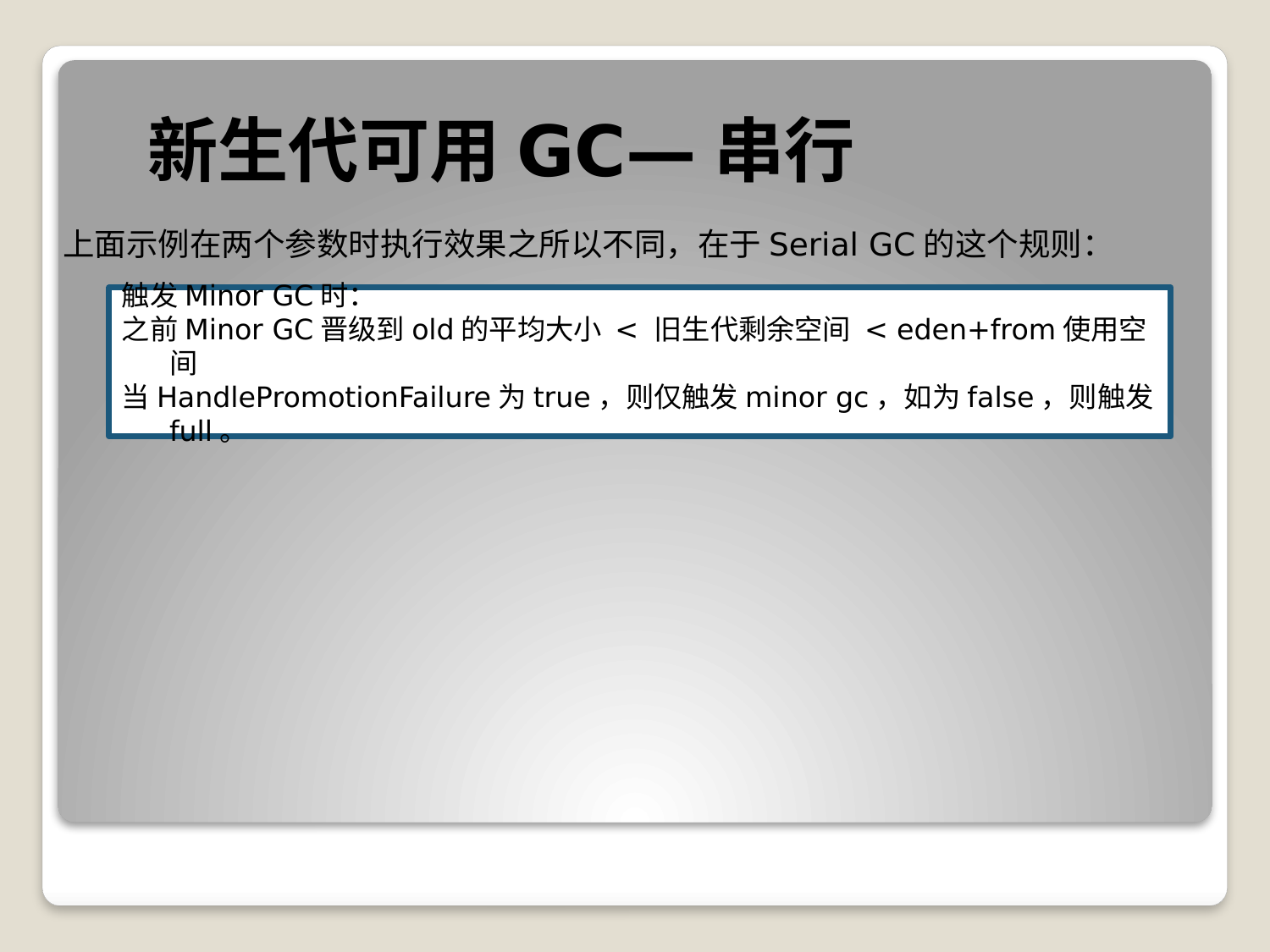

新生代可用GC—串行
上面示例在两个参数时执行效果之所以不同，在于Serial GC的这个规则：
触发Minor GC时：
之前Minor GC晋级到old的平均大小 < 旧生代剩余空间 < eden+from使用空间
当HandlePromotionFailure为true，则仅触发minor gc，如为false，则触发full。